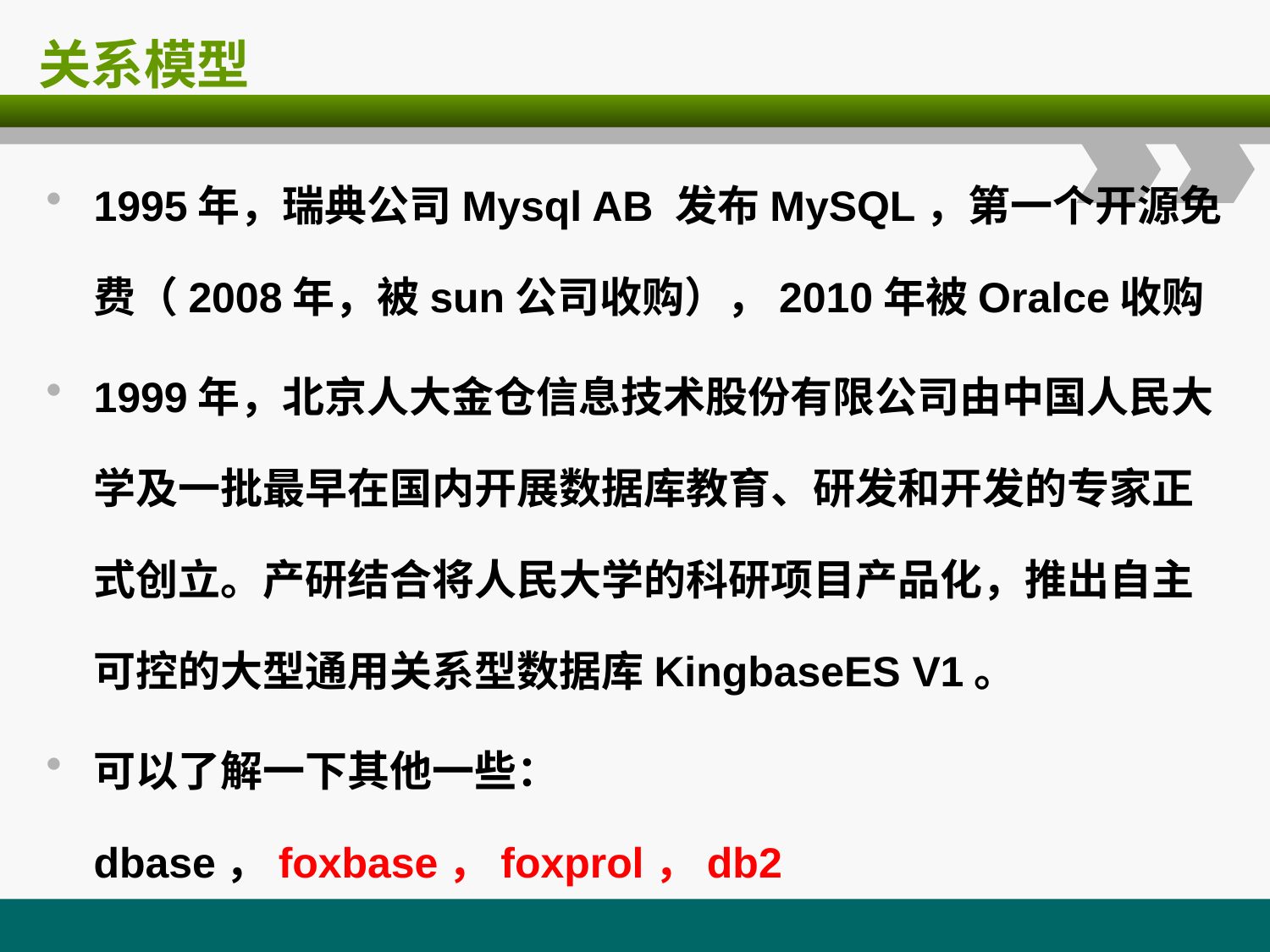

# 关系模型
1995年，瑞典公司Mysql AB 发布MySQL，第一个开源免费（2008年，被sun公司收购），2010年被Oralce收购
1999年，北京人大金仓信息技术股份有限公司由中国人民大学及一批最早在国内开展数据库教育、研发和开发的专家正式创立。产研结合将人民大学的科研项目产品化，推出自主可控的大型通用关系型数据库KingbaseES V1。
可以了解一下其他一些：dbase，foxbase，foxprol，db2